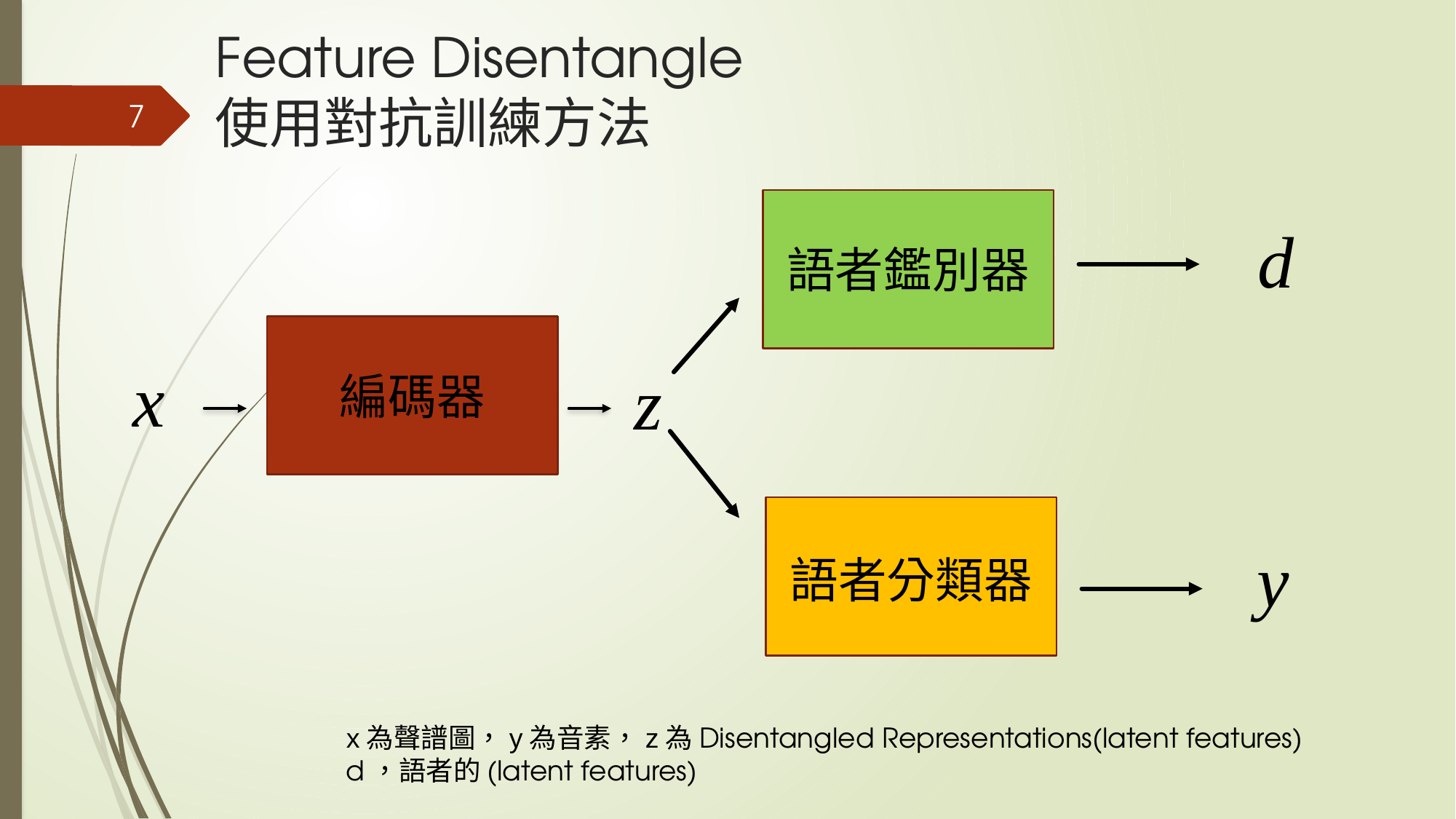

# Feature Disentangle 使用對抗訓練方法
7

d
語者鑑別器

x
z
編碼器

y
語者分類器
x為聲譜圖，y為音素，z為Disentangled Representations(latent features)
d，語者的(latent features)